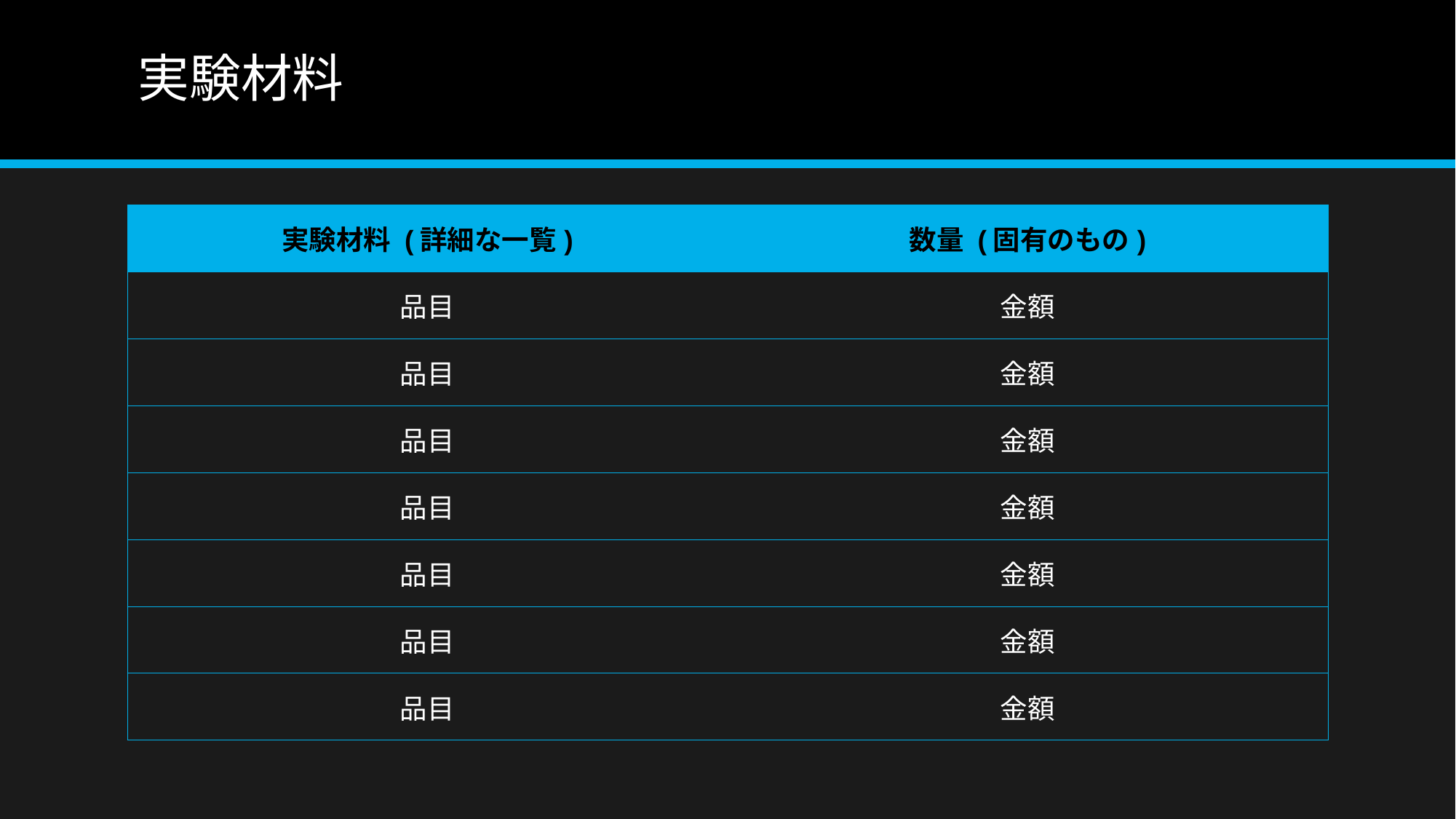

# 実験材料
| 実験材料 (詳細な一覧) | 数量 (固有のもの) |
| --- | --- |
| 品目 | 金額 |
| 品目 | 金額 |
| 品目 | 金額 |
| 品目 | 金額 |
| 品目 | 金額 |
| 品目 | 金額 |
| 品目 | 金額 |